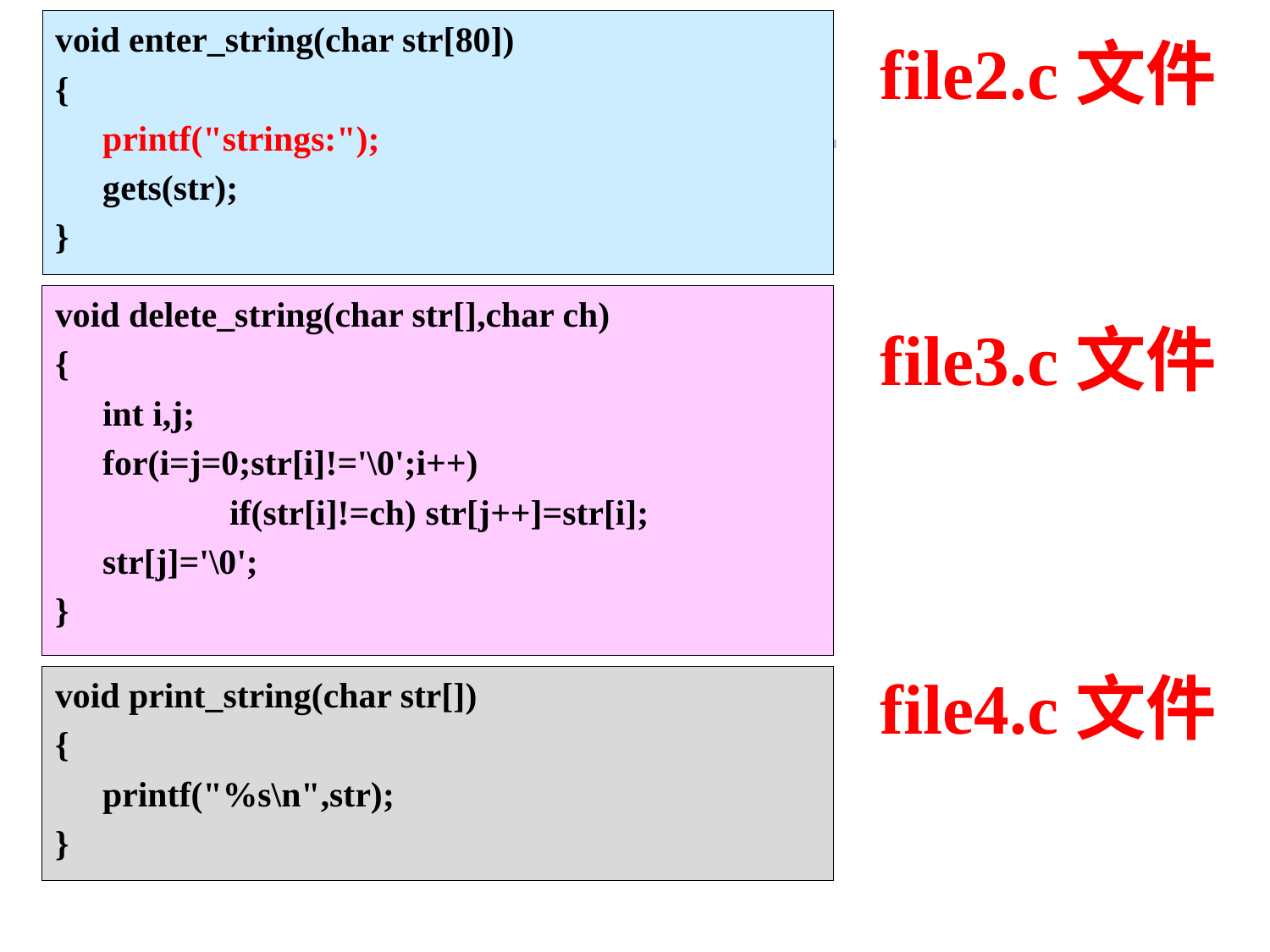

void enter_string(char str[80])
{
	printf("strings:");
	gets(str);
}
file2.c文件
void delete_string(char str[],char ch)
{
	int i,j;
	for(i=j=0;str[i]!='\0';i++)
		if(str[i]!=ch) str[j++]=str[i];
	str[j]='\0';
}
file3.c文件
void print_string(char str[])
{
	printf("%s\n",str);
}
file4.c文件